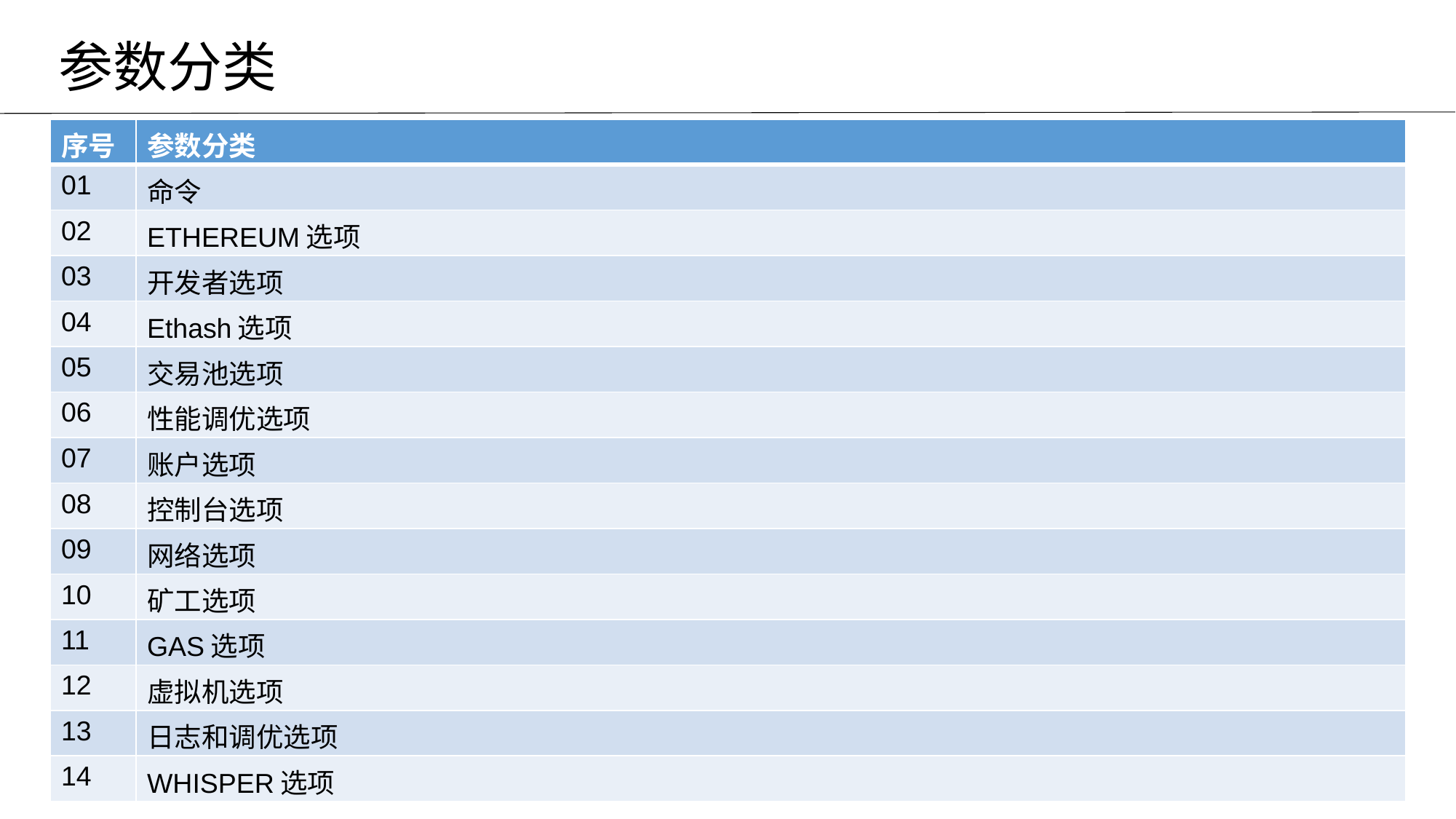

参数分类
| 序号 | 参数分类 |
| --- | --- |
| 01 | 命令 |
| 02 | ETHEREUM选项 |
| 03 | 开发者选项 |
| 04 | Ethash选项 |
| 05 | 交易池选项 |
| 06 | 性能调优选项 |
| 07 | 账户选项 |
| 08 | 控制台选项 |
| 09 | 网络选项 |
| 10 | 矿工选项 |
| 11 | GAS选项 |
| 12 | 虚拟机选项 |
| 13 | 日志和调优选项 |
| 14 | WHISPER选项 |